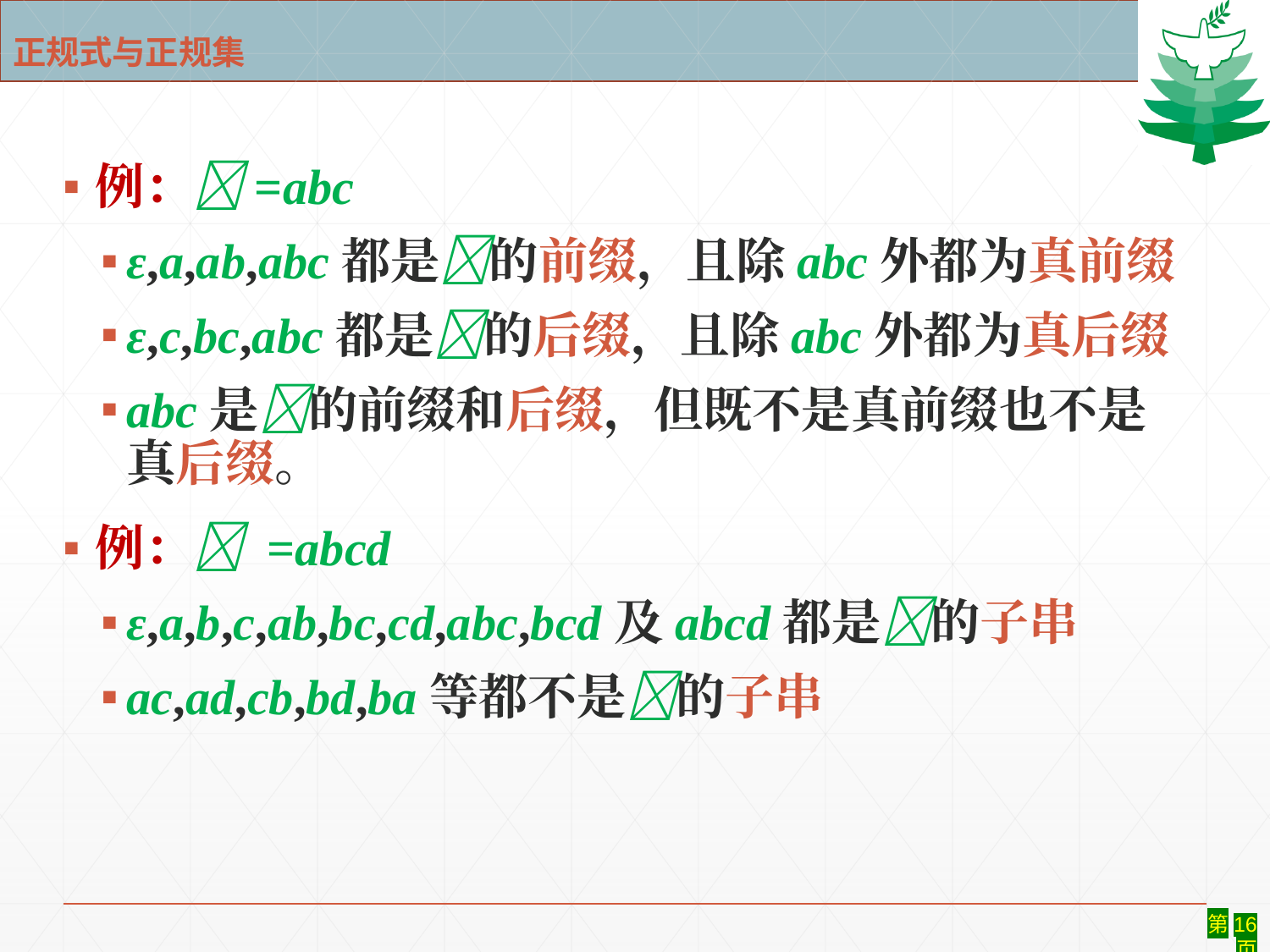

# 正规式与正规集
例：α=abc
ε,a,ab,abc都是α的前缀，且除abc外都为真前缀
ε,c,bc,abc都是α的后缀，且除abc外都为真后缀
abc是α的前缀和后缀，但既不是真前缀也不是真后缀。
例：α =abcd
ε,a,b,c,ab,bc,cd,abc,bcd及abcd都是α的子串
ac,ad,cb,bd,ba等都不是α的子串